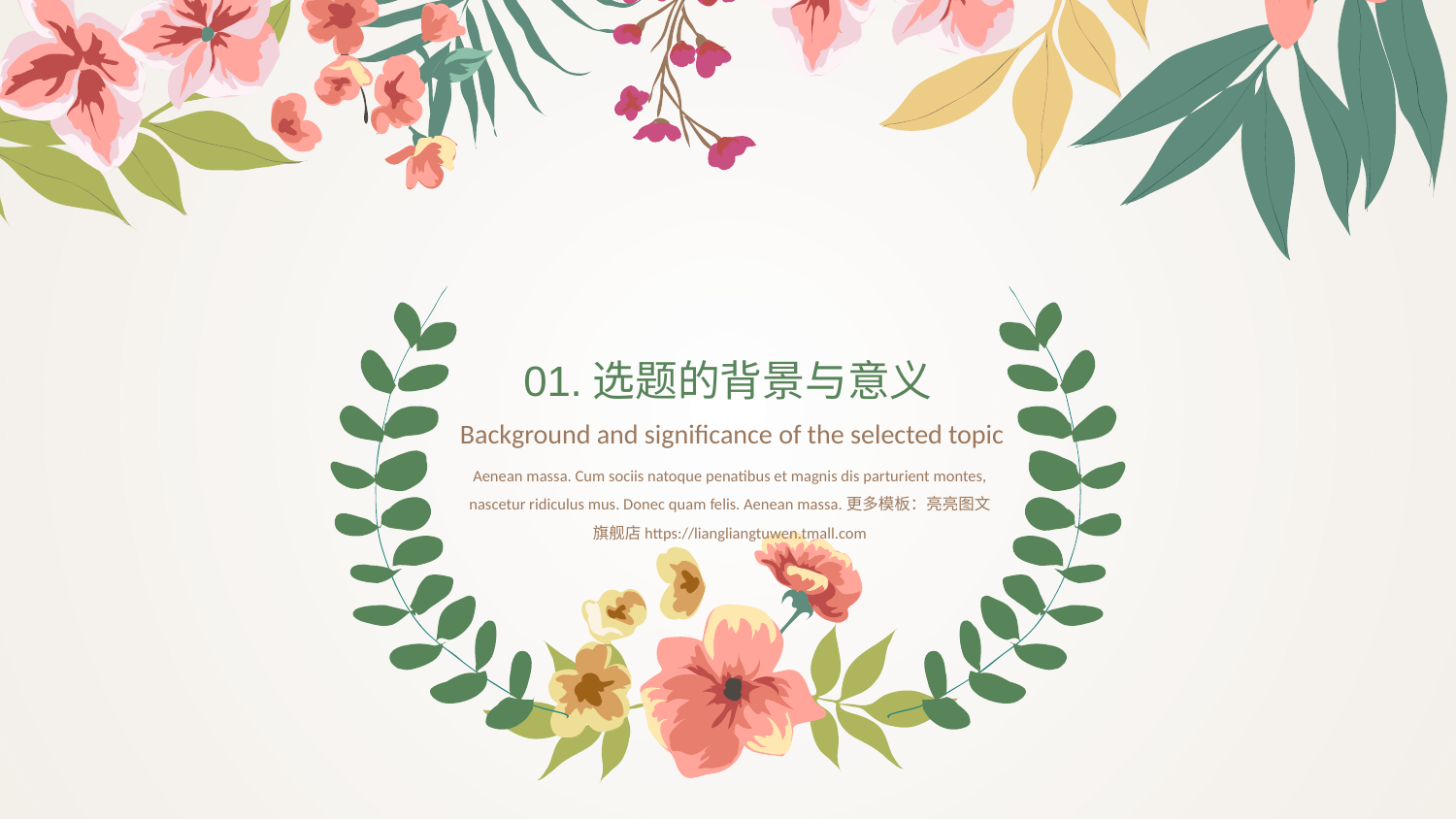

01.选题的背景与意义
Background and significance of the selected topic
Aenean massa. Cum sociis natoque penatibus et magnis dis parturient montes, nascetur ridiculus mus. Donec quam felis. Aenean massa.更多模板：亮亮图文旗舰店https://liangliangtuwen.tmall.com